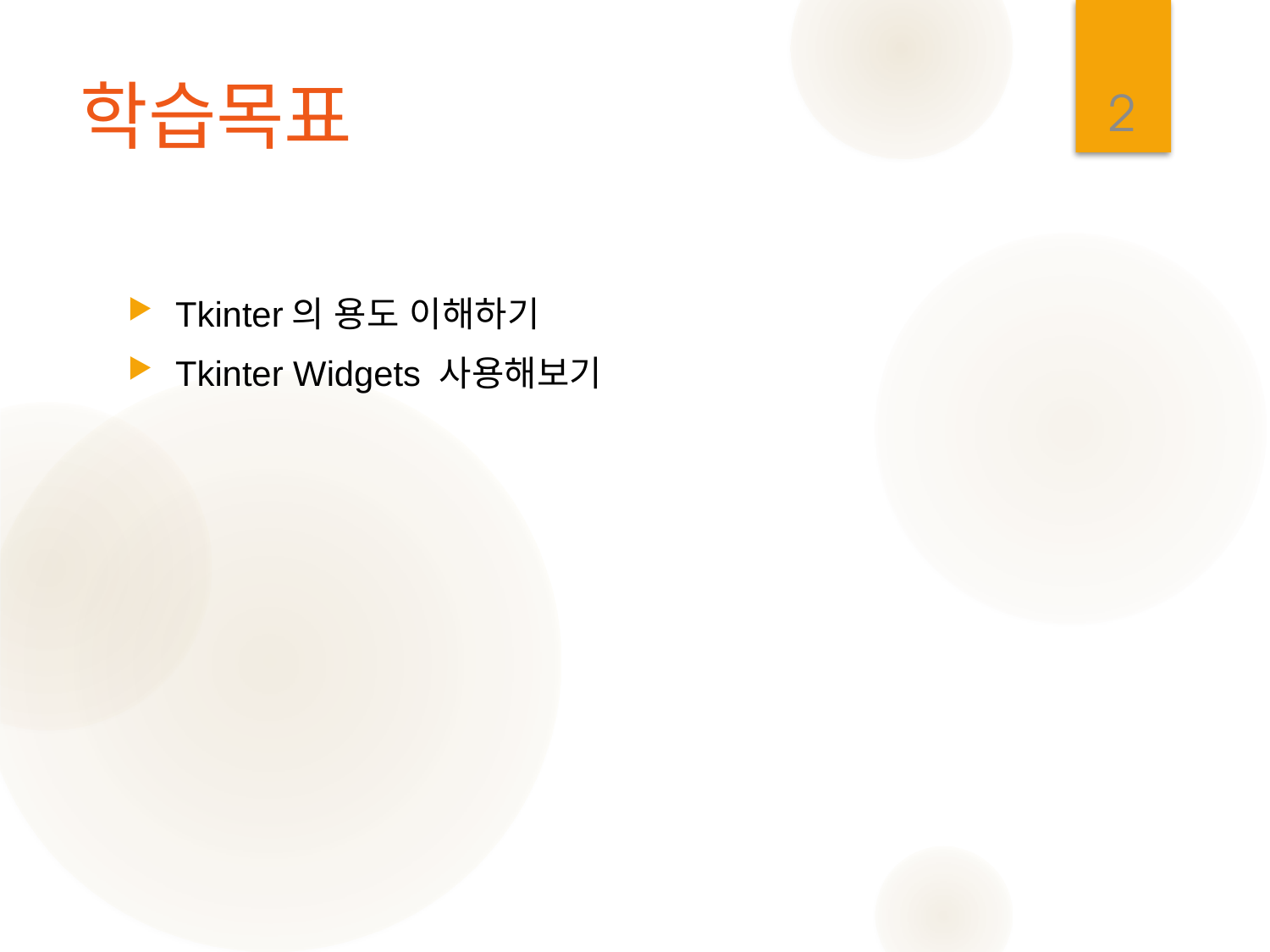

2
# 학습목표
Tkinter의 용도 이해하기
Tkinter Widgets 사용해보기